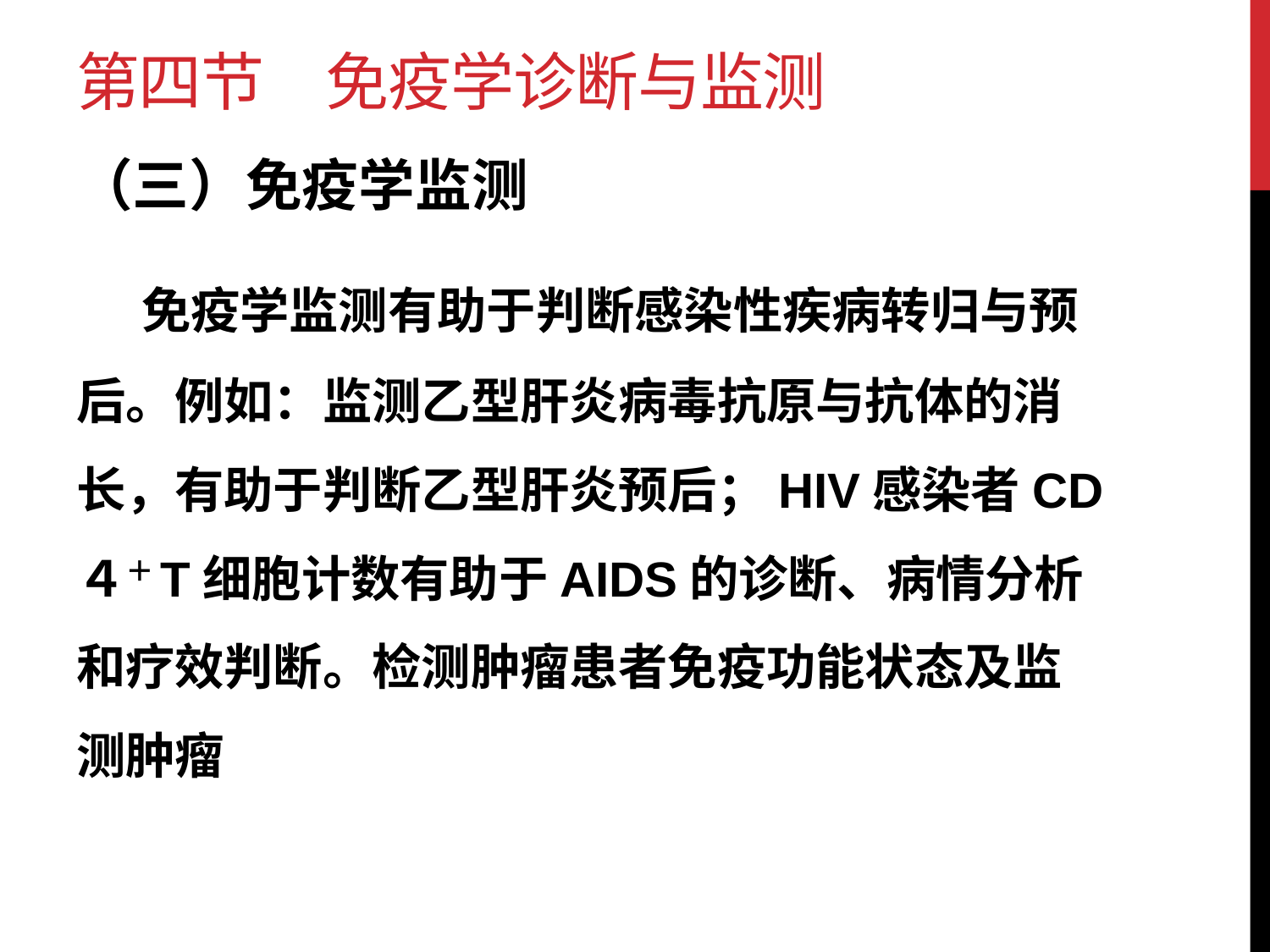

# 第四节　免疫学诊断与监测
（三）免疫学监测
    免疫学监测有助于判断感染性疾病转归与预后。例如：监测乙型肝炎病毒抗原与抗体的消长，有助于判断乙型肝炎预后；HIV感染者CD４＋T细胞计数有助于AIDS的诊断、病情分析和疗效判断。检测肿瘤患者免疫功能状态及监测肿瘤